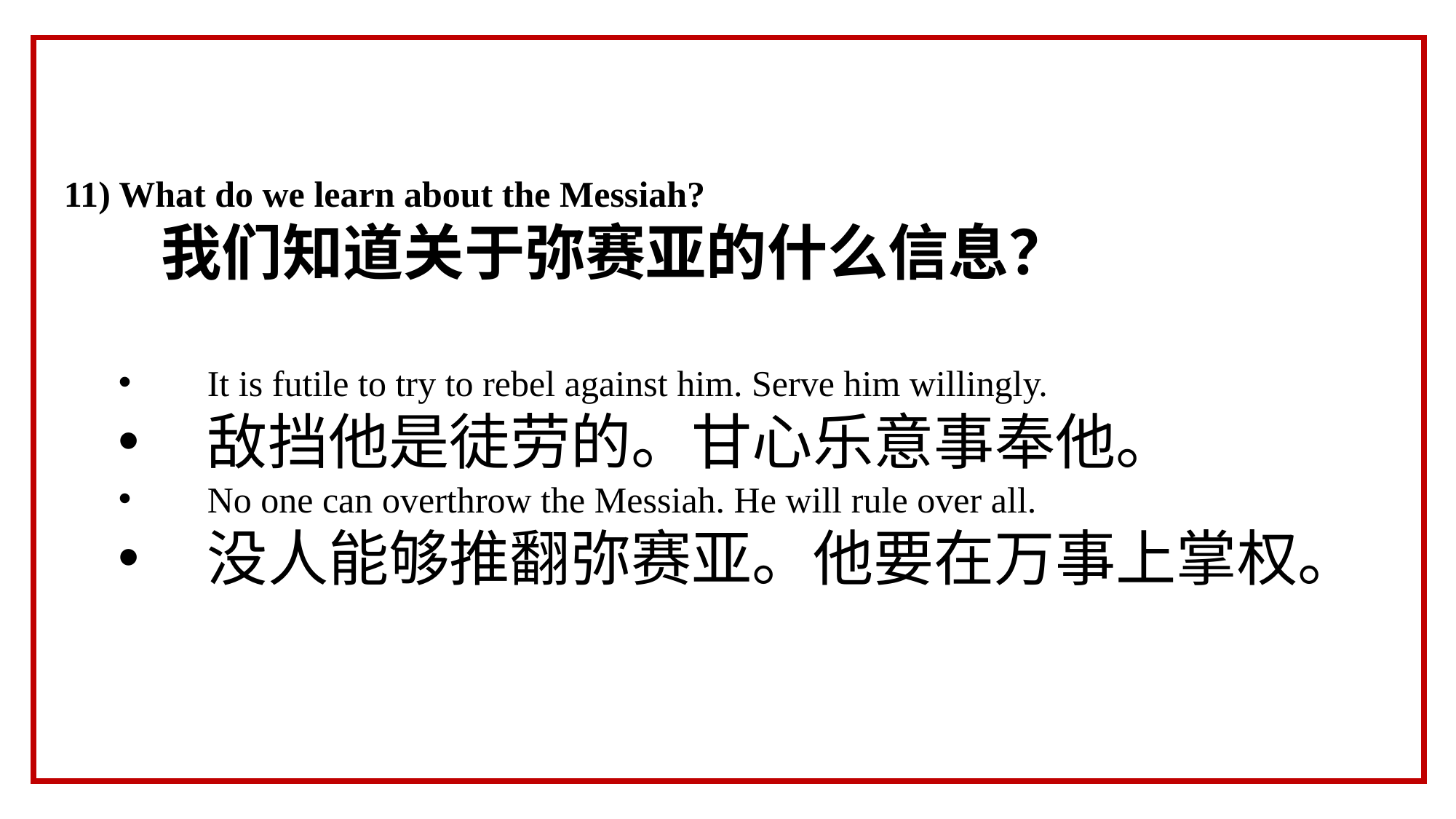

11) What do we learn about the Messiah?
      我们知道关于弥赛亚的什么信息？

It is futile to try to rebel against him. Serve him willingly.
敌挡他是徒劳的。甘心乐意事奉他。
No one can overthrow the Messiah. He will rule over all.
没人能够推翻弥赛亚。他要在万事上掌权。